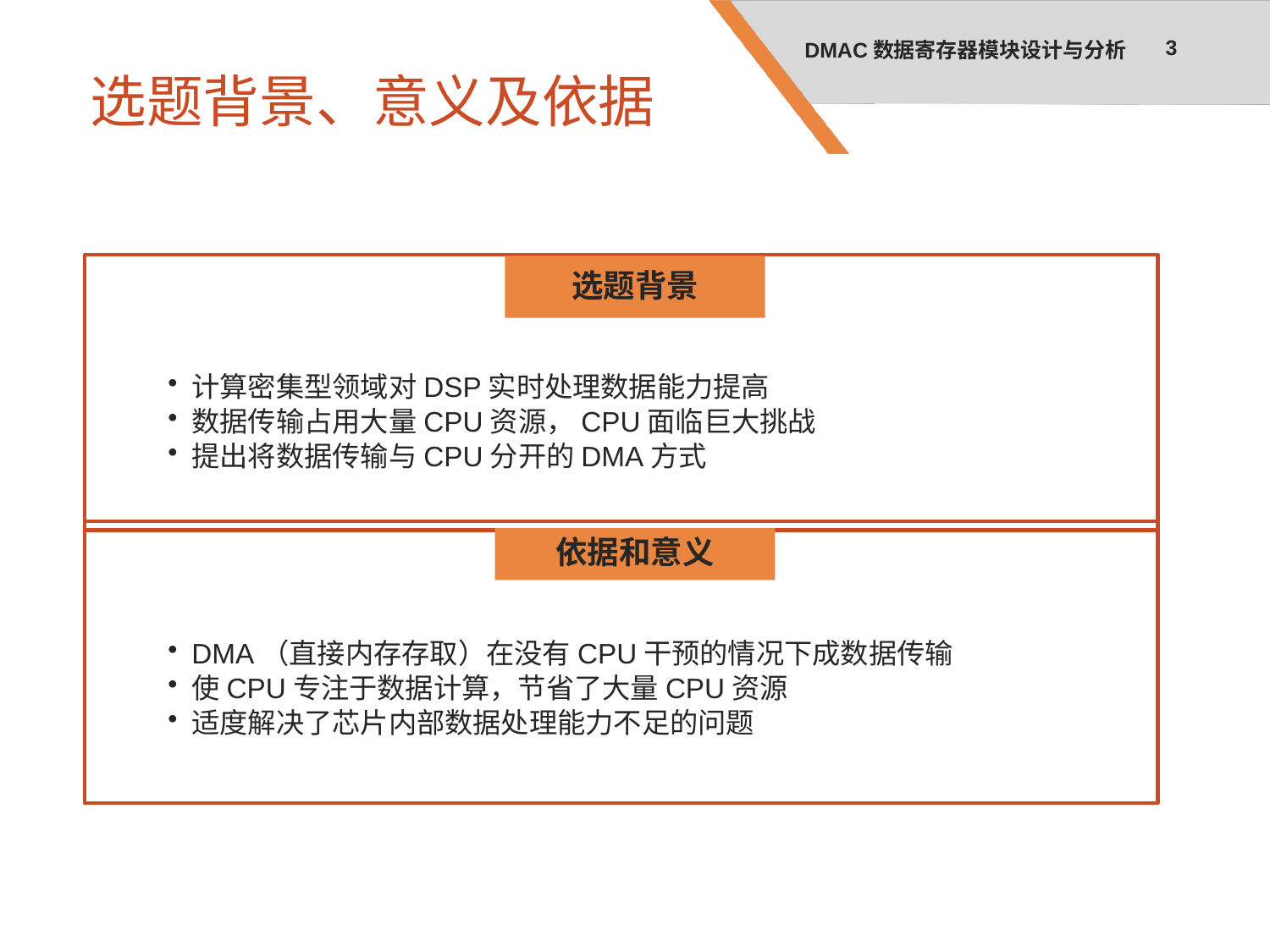

3
DMAC数据寄存器模块设计与分析
# 选题背景、意义及依据
计算密集型领域对DSP实时处理数据能力提高
数据传输占用大量CPU资源，CPU面临巨大挑战
提出将数据传输与CPU分开的DMA方式
选题背景
DMA（直接内存存取）在没有CPU干预的情况下成数据传输
使CPU专注于数据计算，节省了大量CPU资源
适度解决了芯片内部数据处理能力不足的问题
依据和意义